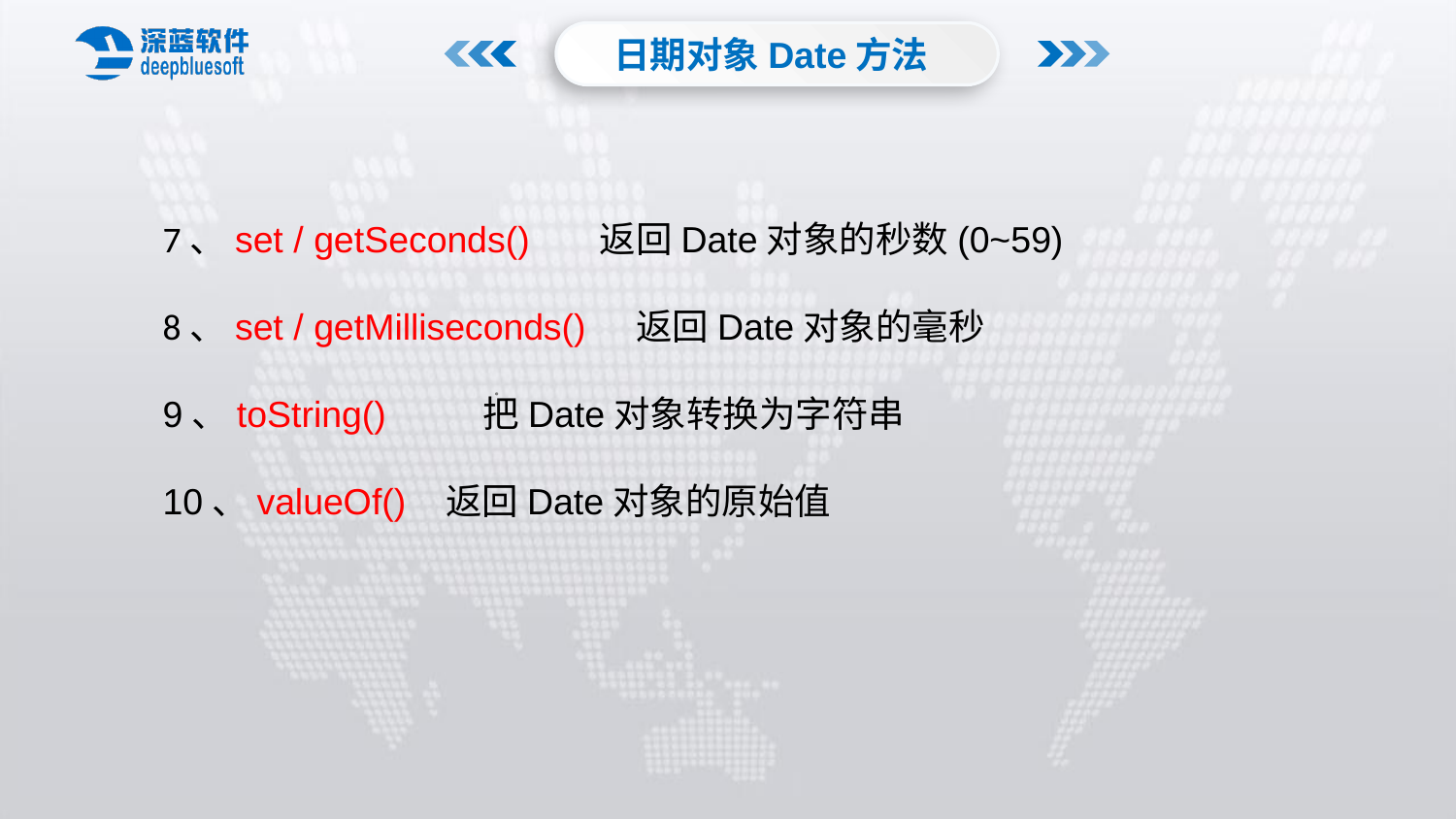

日期对象Date方法

7、set / getSeconds()	返回Date对象的秒数(0~59)

8、set / getMilliseconds()    返回Date对象的毫秒

9、toString()	  把Date对象转换为字符串

10、valueOf()   返回Date对象的原始值